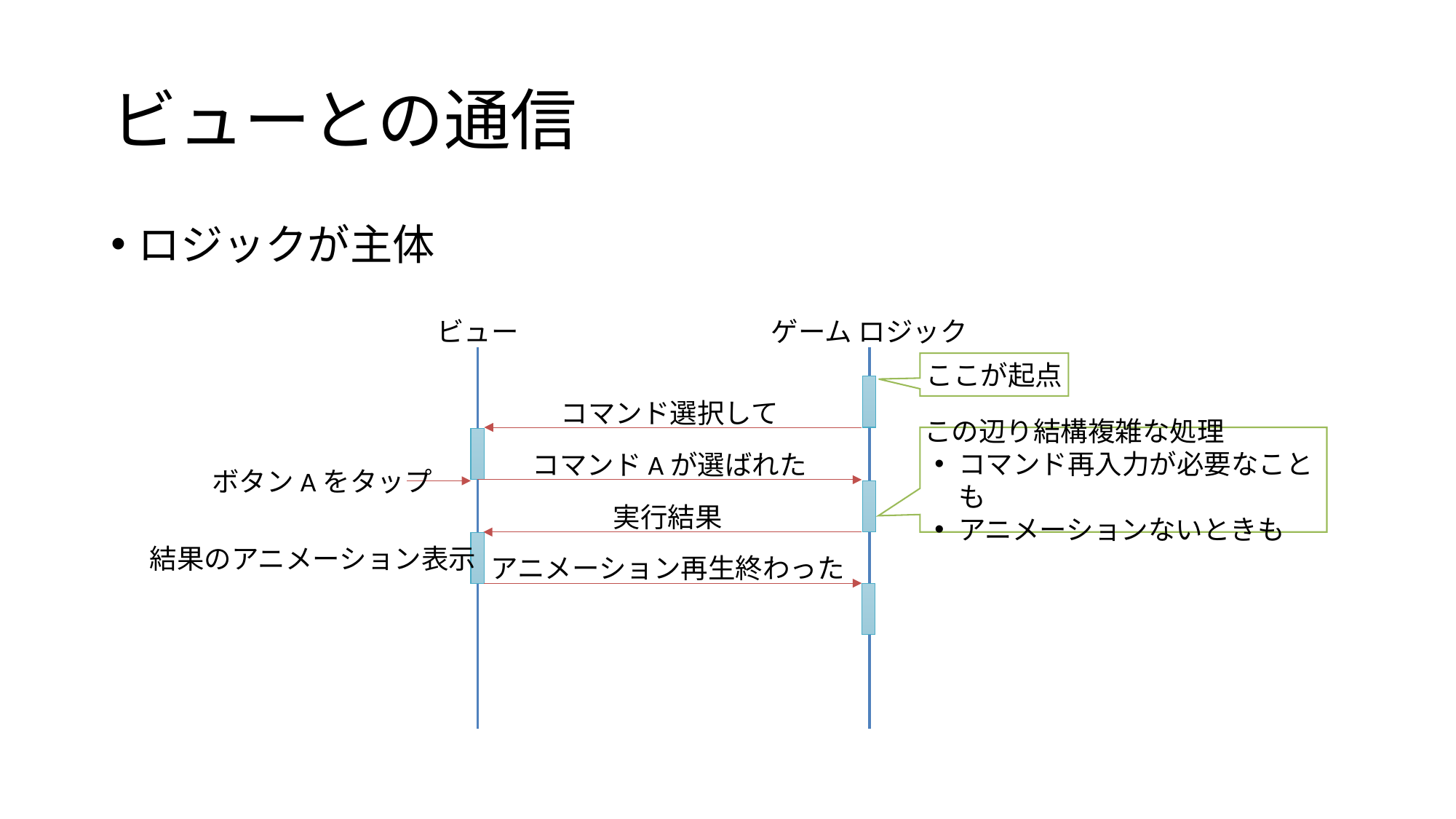

# ビューとの通信
ロジックが主体
ビュー
ゲーム ロジック
ここが起点

コマンド選択して
この辺り結構複雑な処理
コマンド再入力が必要なことも
アニメーションないときも

コマンドAが選ばれた
ボタンAをタップ

実行結果

結果のアニメーション表示
アニメーション再生終わった